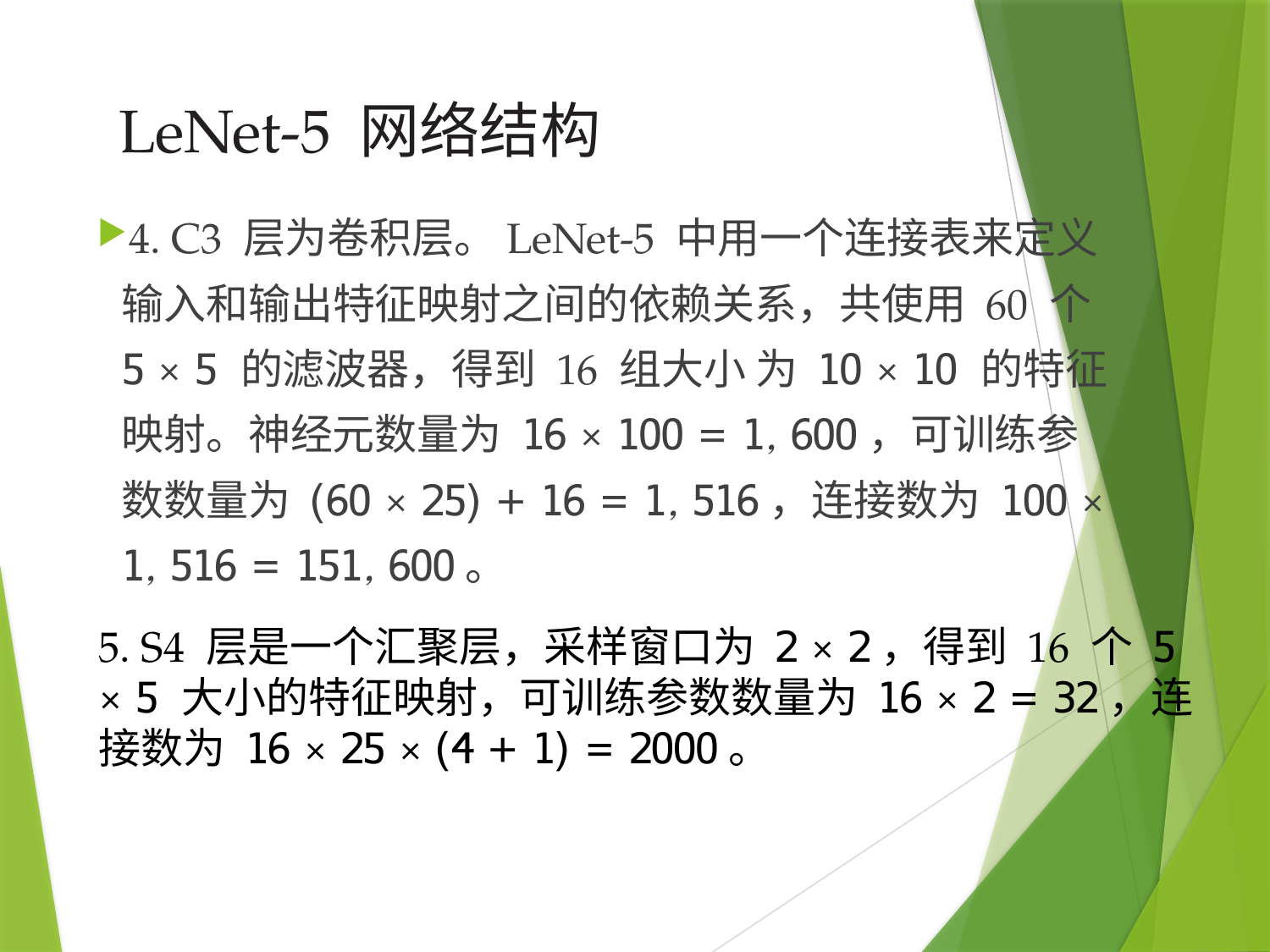

# LeNet-5 网络结构
4. C3 层为卷积层。LeNet-5 中用一个连接表来定义输入和输出特征映射之间的依赖关系，共使用 60 个 5 × 5 的滤波器，得到 16 组大小 为 10 × 10 的特征映射。神经元数量为 16 × 100 = 1, 600，可训练参数数量为 (60 × 25) + 16 = 1, 516，连接数为 100 × 1, 516 = 151, 600。

5. S4 层是一个汇聚层，采样窗口为 2 × 2，得到 16 个 5 × 5 大小的特征映射，可训练参数数量为 16 × 2 = 32，连接数为 16 × 25 × (4 + 1) = 2000。